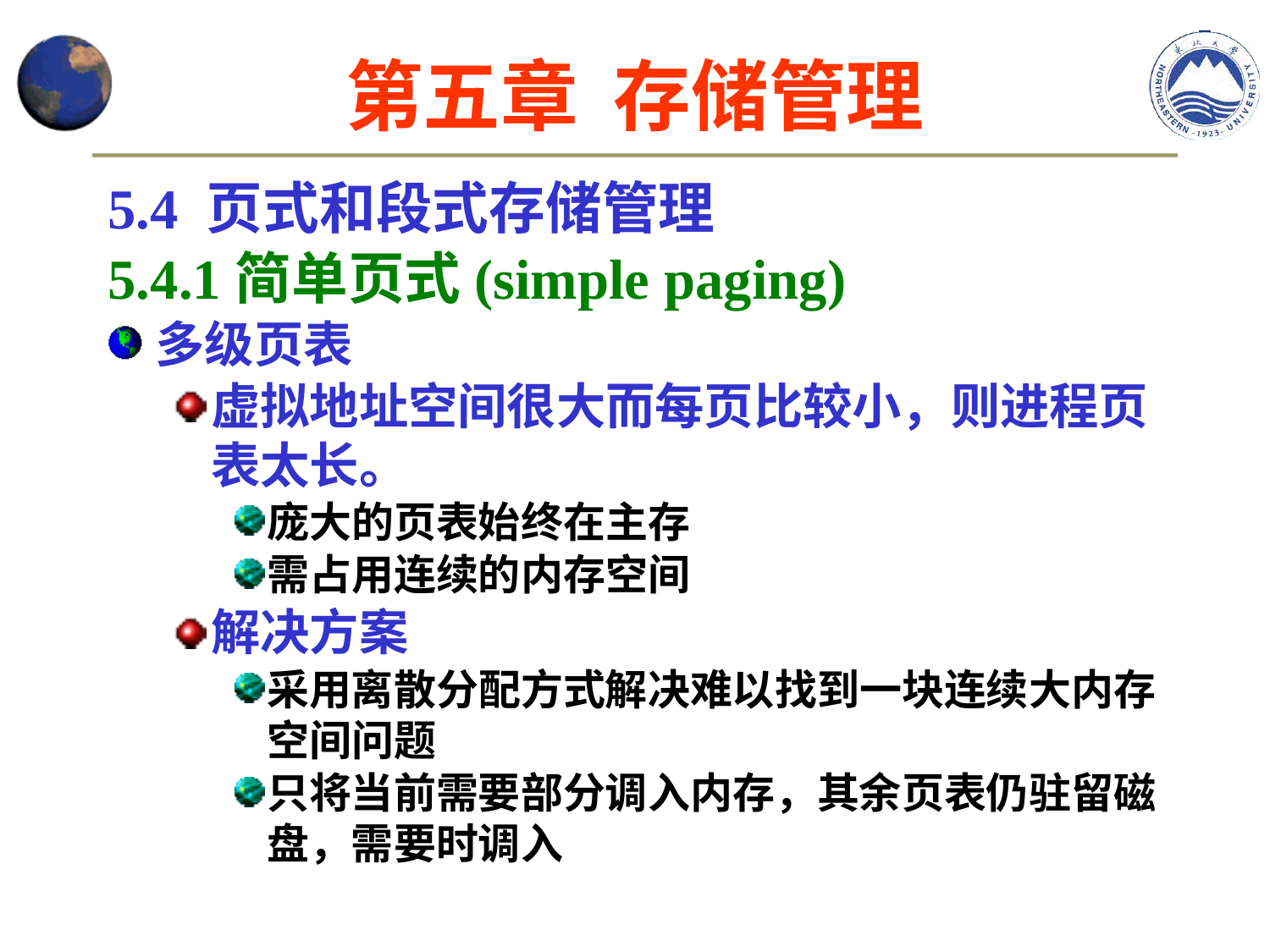

第五章  存储管理
5.4 页式和段式存储管理
5.4.1简单页式(simple paging)
多级页表
虚拟地址空间很大而每页比较小，则进程页表太长。
庞大的页表始终在主存
需占用连续的内存空间
解决方案
采用离散分配方式解决难以找到一块连续大内存空间问题
只将当前需要部分调入内存，其余页表仍驻留磁盘，需要时调入